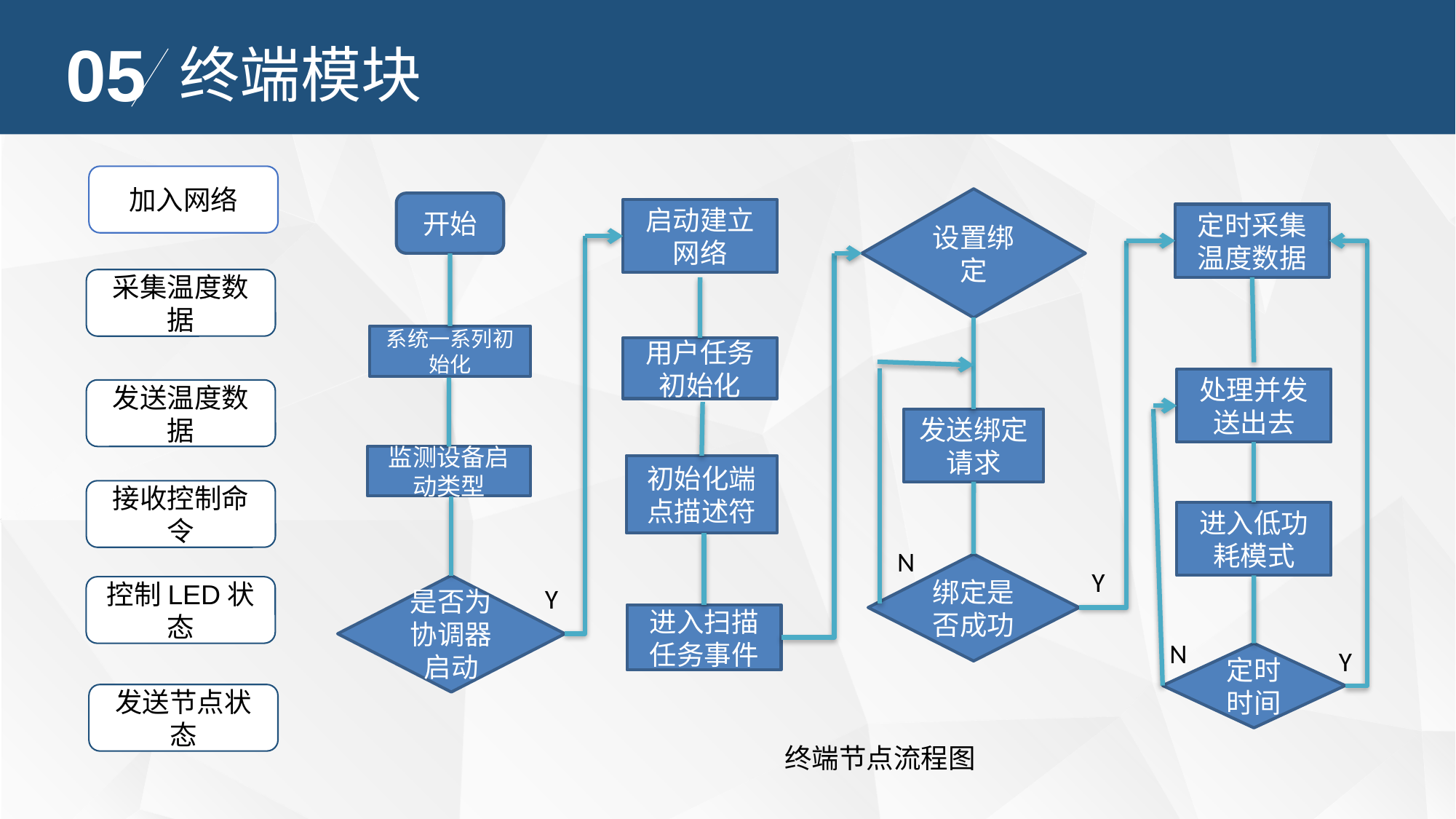

05
终端模块
加入网络
设置绑定
开始
启动建立网络
定时采集温度数据
系统一系列初始化
用户任务初始化
处理并发送出去
发送绑定请求
监测设备启动类型
初始化端点描述符
进入低功耗模式
绑定是否成功
是否为协调器启动
进入扫描任务事件
定时时间
采集温度数据
发送温度数据
接收控制命令
N
Y
Y
控制LED状态
N
Y
发送节点状态
终端节点流程图